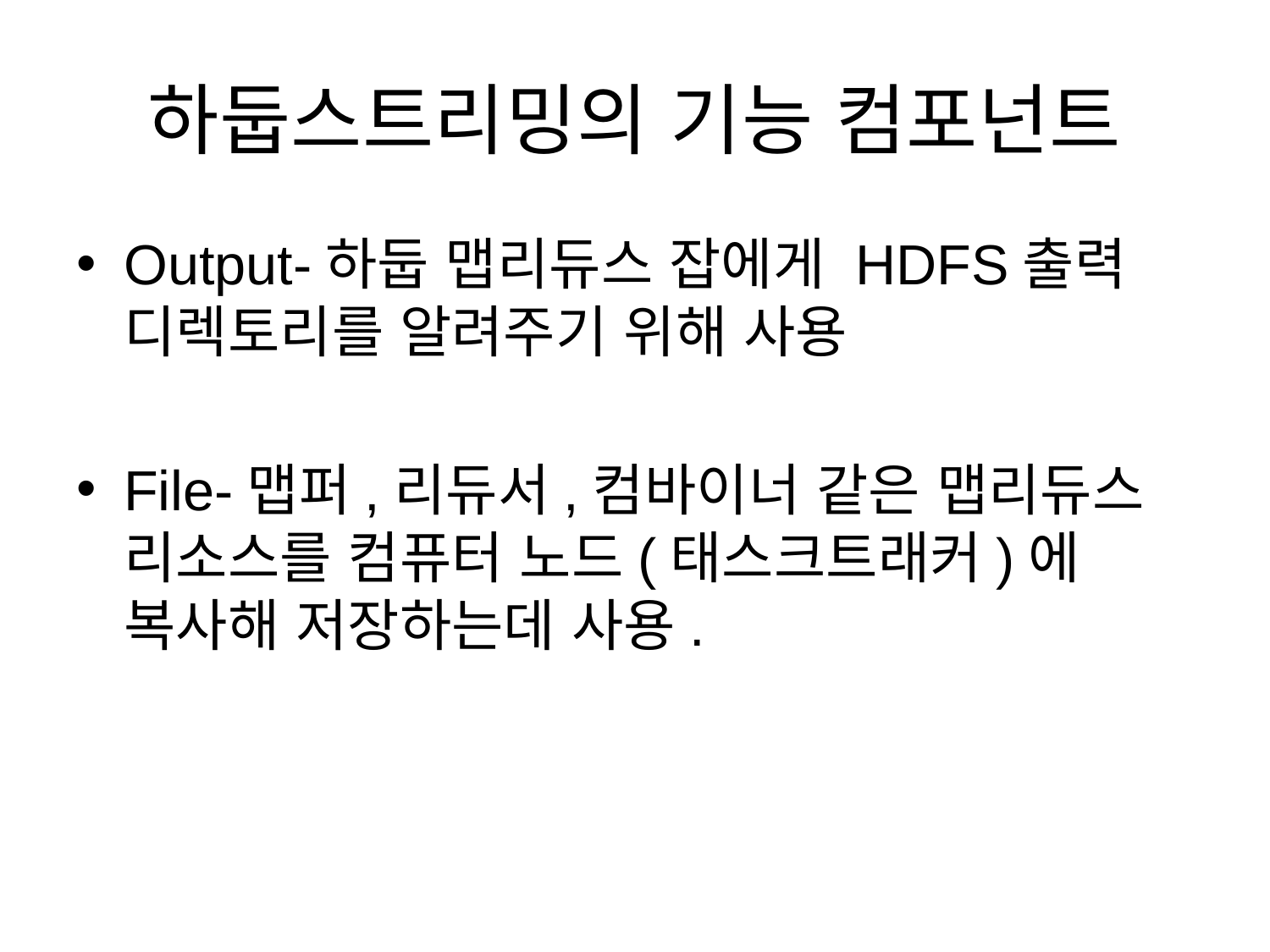

# 하둡스트리밍의 기능 컴포넌트
Output-하둡 맵리듀스 잡에게 HDFS출력 디렉토리를 알려주기 위해 사용

File-맵퍼,리듀서,컴바이너 같은 맵리듀스 리소스를 컴퓨터 노드(태스크트래커)에 복사해 저장하는데 사용.